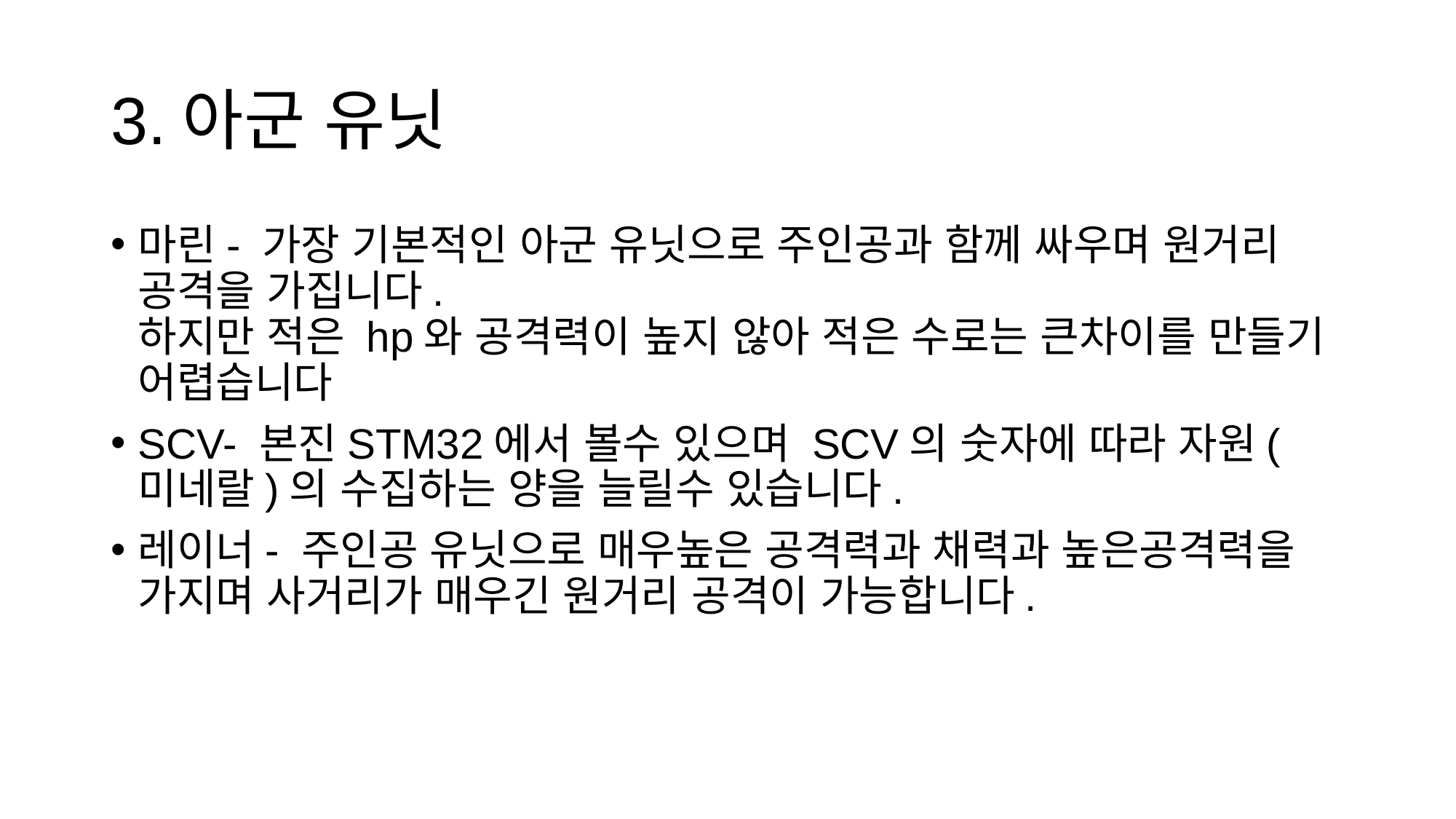

# 3.아군 유닛
마린- 가장 기본적인 아군 유닛으로 주인공과 함께 싸우며 원거리 공격을 가집니다.
하지만 적은 hp와 공격력이 높지 않아 적은 수로는 큰차이를 만들기 어렵습니다
SCV- 본진STM32에서 볼수 있으며 SCV의 숫자에 따라 자원(미네랄)의 수집하는 양을 늘릴수 있습니다.
레이너- 주인공 유닛으로 매우높은 공격력과 채력과 높은공격력을 가지며 사거리가 매우긴 원거리 공격이 가능합니다.